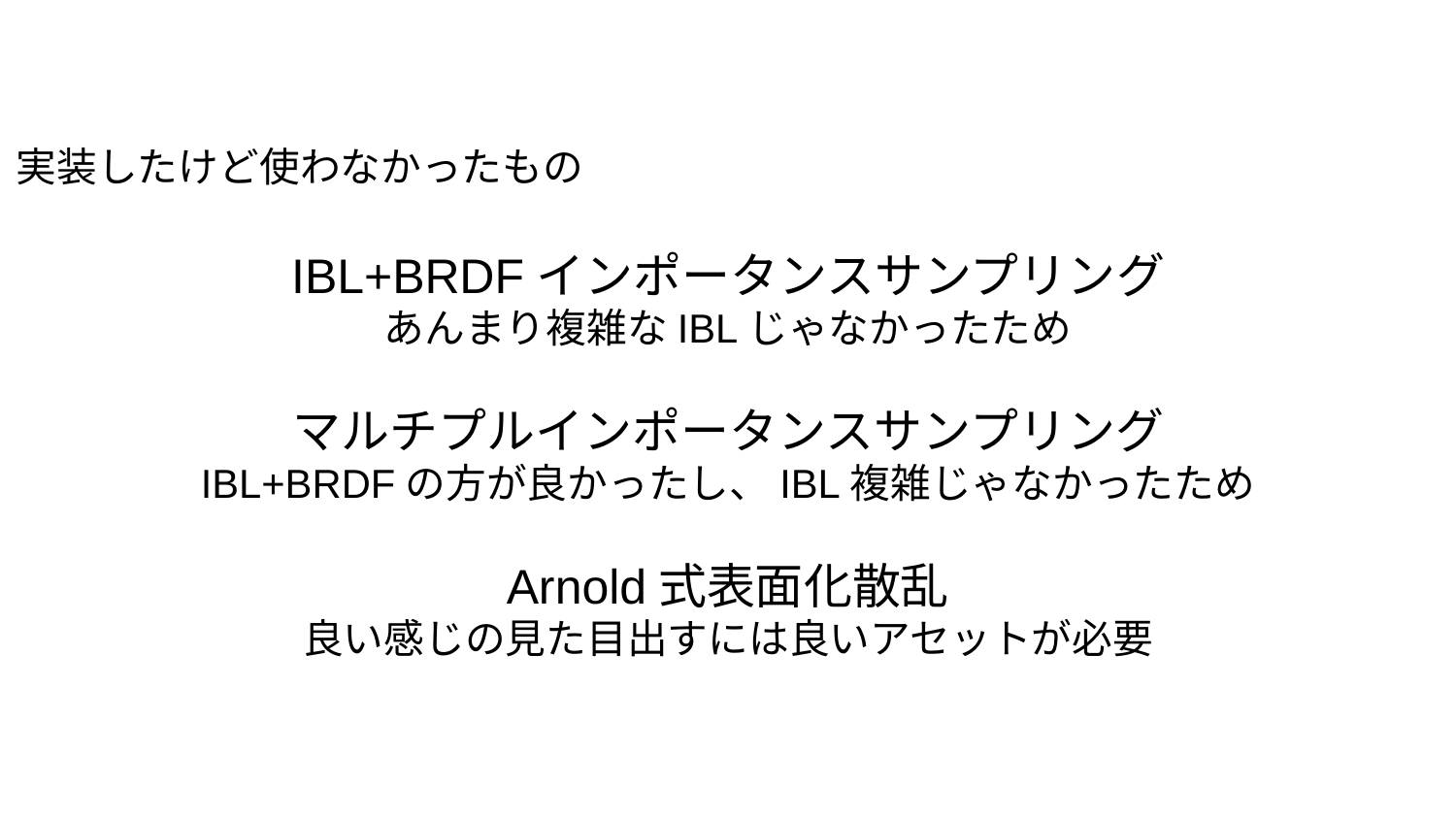

実装したけど使わなかったもの
IBL+BRDFインポータンスサンプリング
あんまり複雑なIBLじゃなかったため

マルチプルインポータンスサンプリング
IBL+BRDFの方が良かったし、IBL複雑じゃなかったため

Arnold式表面化散乱
良い感じの見た目出すには良いアセットが必要